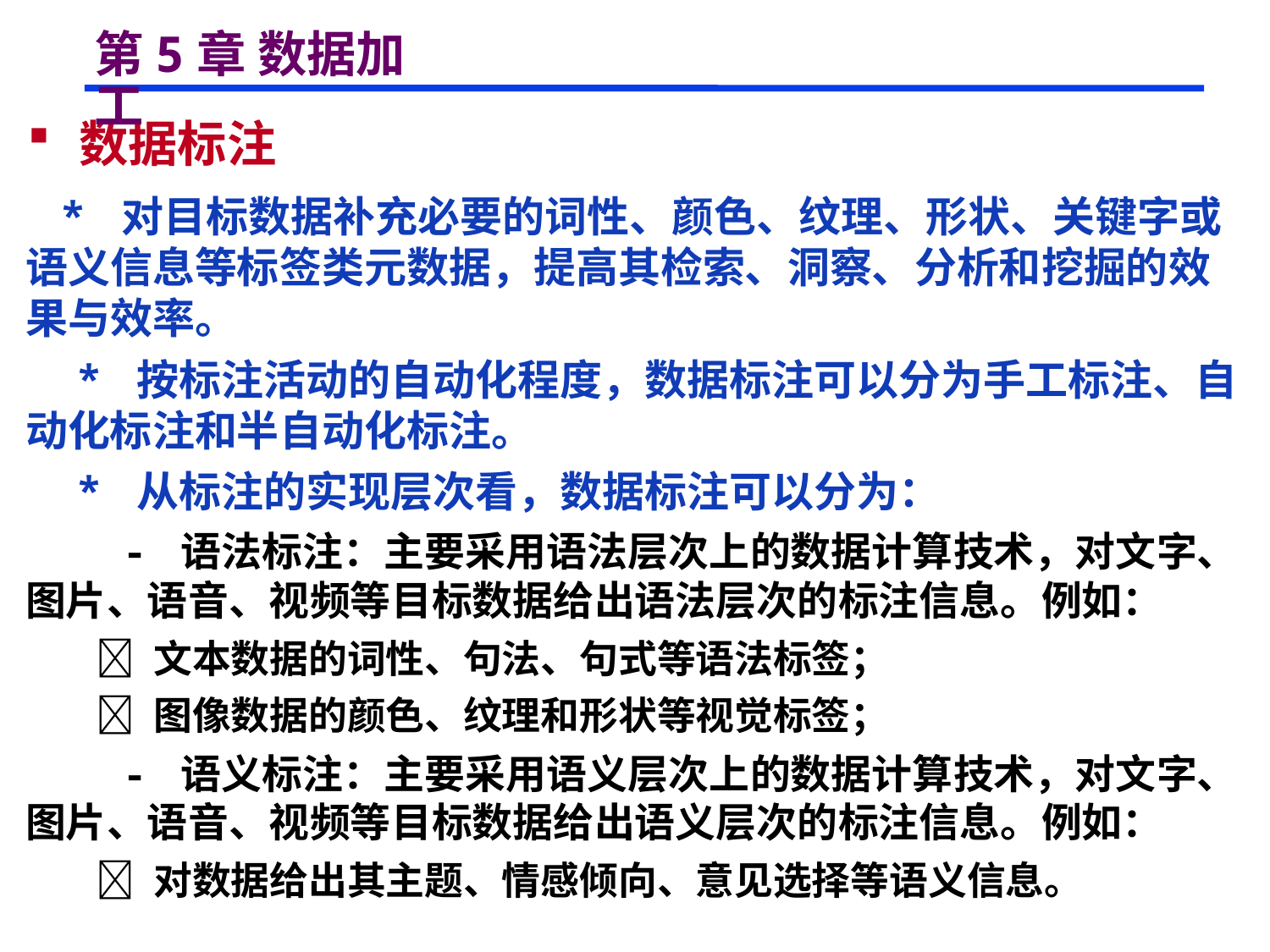

# 第5章 数据加工
 数据标注
   * 对目标数据补充必要的词性、颜色、纹理、形状、关键字或语义信息等标签类元数据，提高其检索、洞察、分析和挖掘的效果与效率。
  * 按标注活动的自动化程度，数据标注可以分为手工标注、自动化标注和半自动化标注。
  * 从标注的实现层次看，数据标注可以分为：
    - 语法标注：主要采用语法层次上的数据计算技术，对文字、图片、语音、视频等目标数据给出语法层次的标注信息。例如：
        • 文本数据的词性、句法、句式等语法标签；
        • 图像数据的颜色、纹理和形状等视觉标签；
    - 语义标注：主要采用语义层次上的数据计算技术，对文字、图片、语音、视频等目标数据给出语义层次的标注信息。例如：
        • 对数据给出其主题、情感倾向、意见选择等语义信息。